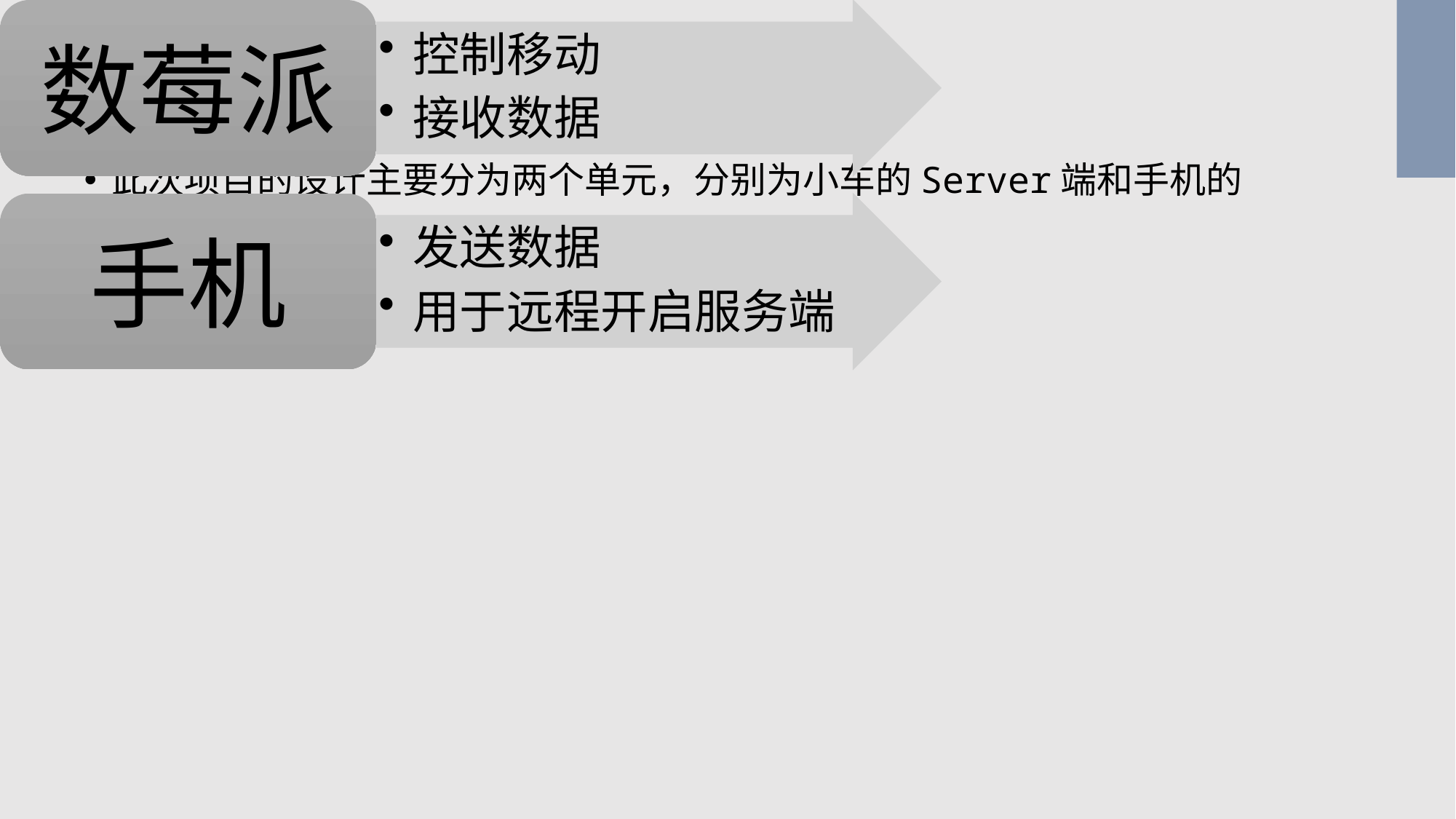

# 数莓派小车原理
此次项目的设计主要分为两个单元，分别为小车的Server端和手机的Client端
控制移动
接收数据
数莓派
发送数据
用于远程开启服务端
手机